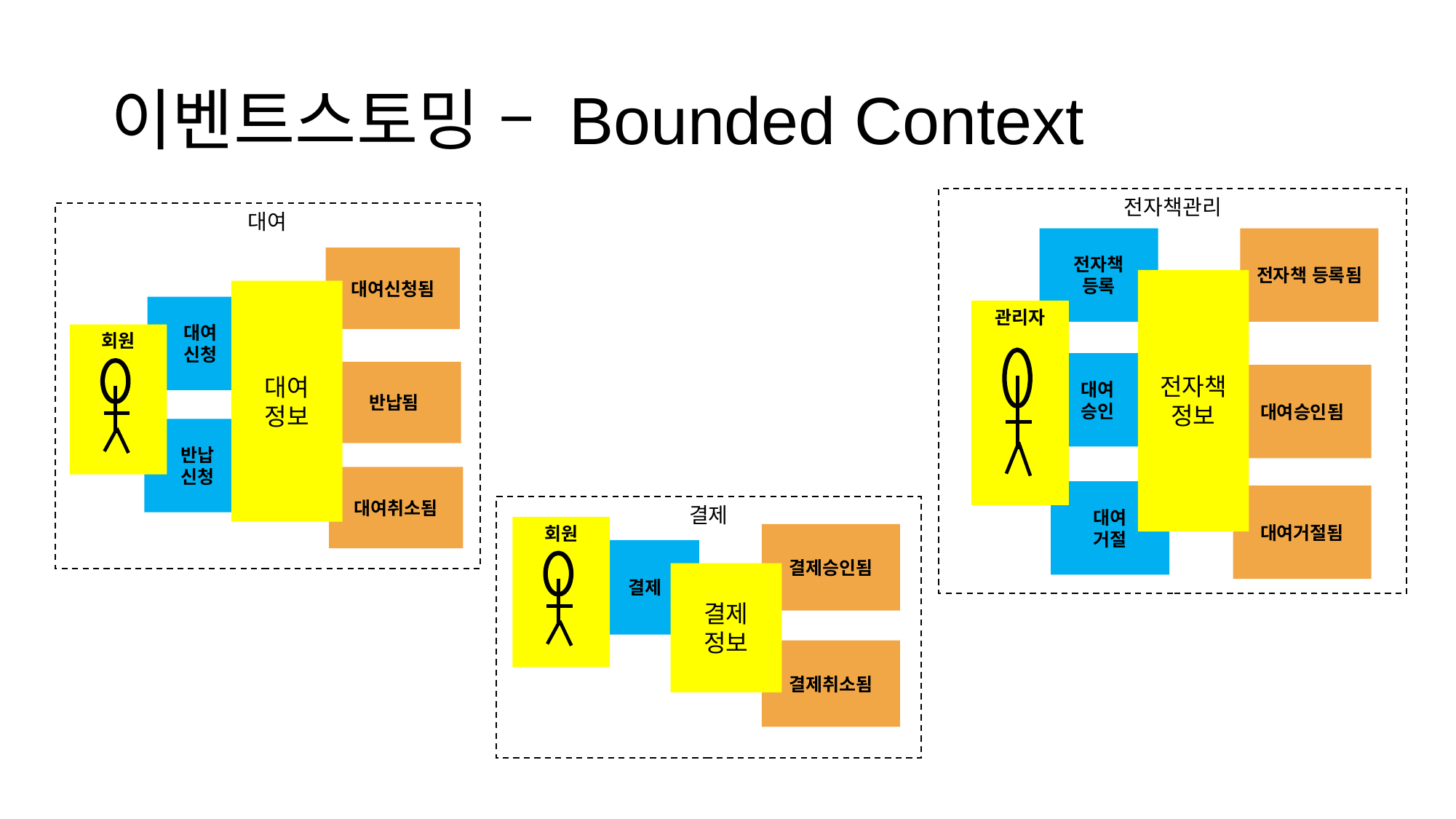

# 이벤트스토밍 – Bounded Context
전자책관리
대여
전자책
등록
전자책 등록됨
대여신청됨
전자책
정보
대여
정보
대여
신청
관리자

회원

대여
승인
반납됨
대여승인됨
반납
신청
대여취소됨
대여
거절
대여거절됨
결제
회원

결제승인됨
결제
결제
정보
결제취소됨